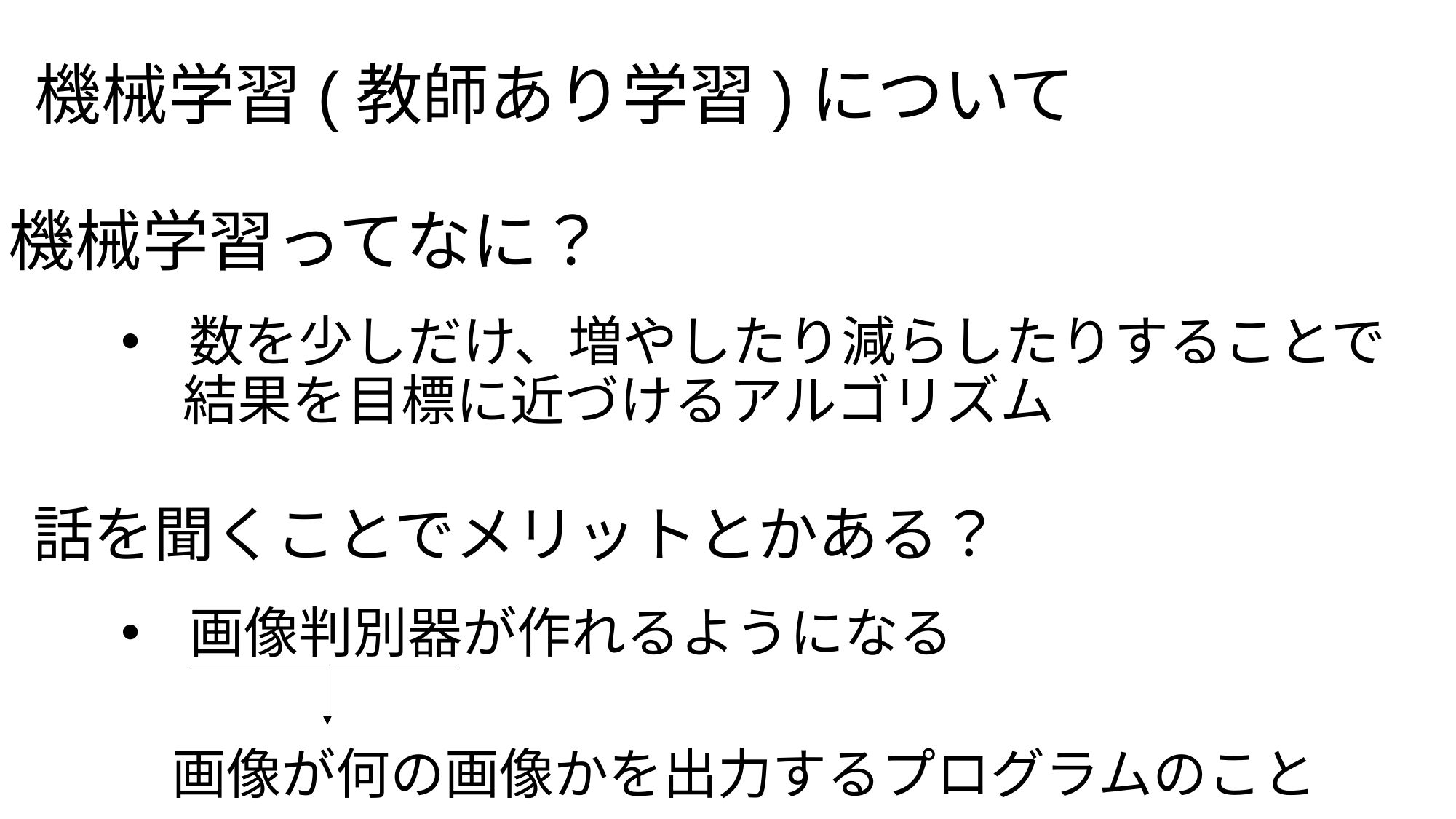

# 機械学習(教師あり学習)について
機械学習ってなに？
数を少しだけ、増やしたり減らしたりすることで
    結果を目標に近づけるアルゴリズム
話を聞くことでメリットとかある？
画像判別器が作れるようになる
画像が何の画像かを出力するプログラムのこと